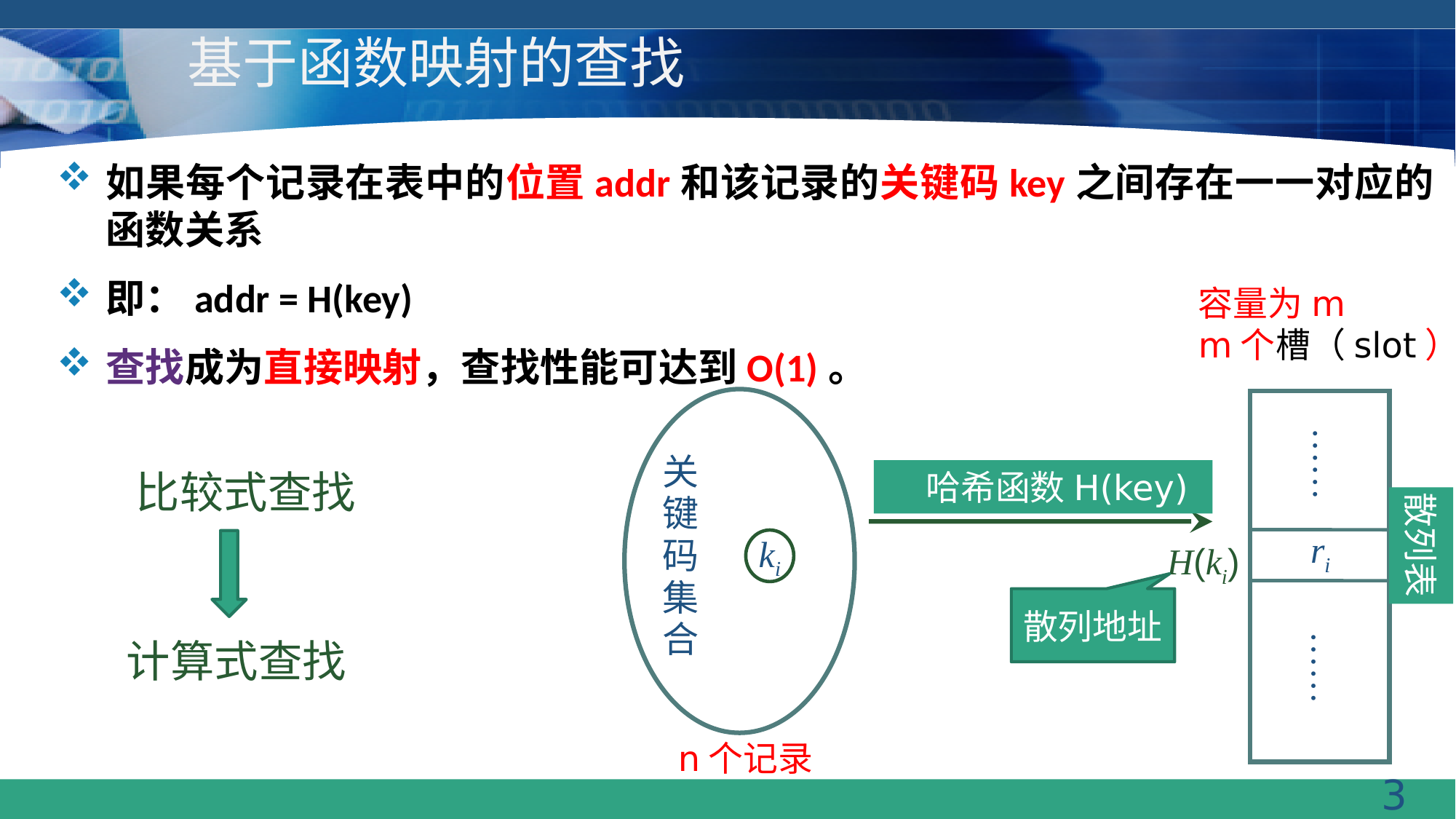

# 基于函数映射的查找
如果每个记录在表中的位置addr和该记录的关键码key之间存在一一对应的函数关系
即：addr = H(key)
查找成为直接映射，查找性能可达到O(1)。

容量为m
m个槽（slot）

关键码集合

……
……
比较式查找
    哈希函数H(key)
散列表
ri

ki

H(ki)

散列地址
计算式查找
n个记录